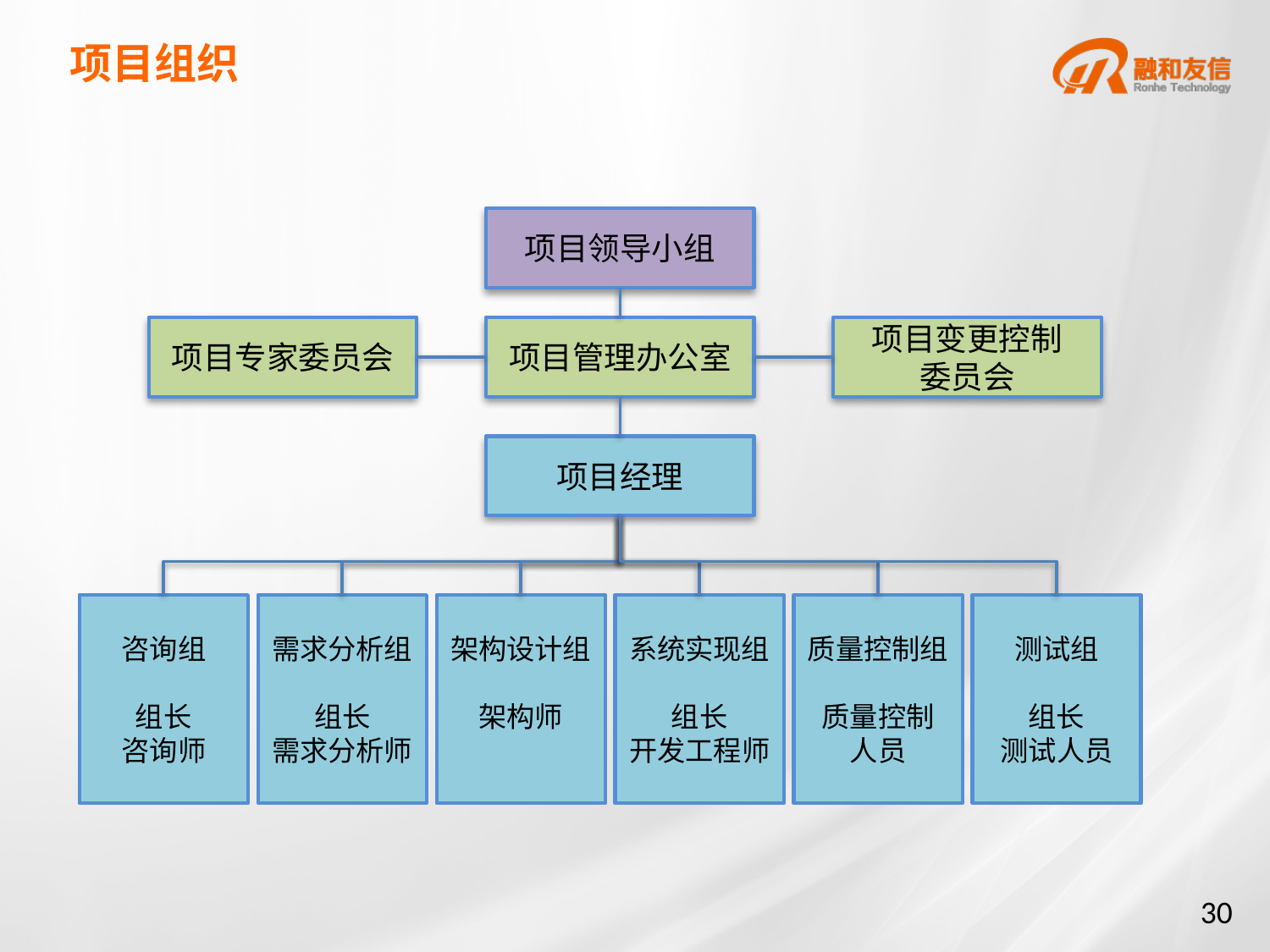

# 项目组织
项目领导小组
项目专家委员会
项目管理办公室
项目变更控制
委员会
项目经理
咨询组

组长
咨询师
需求分析组

组长
需求分析师
架构设计组

架构师

系统实现组

组长
开发工程师
质量控制组

质量控制
人员
测试组

组长
测试人员
30